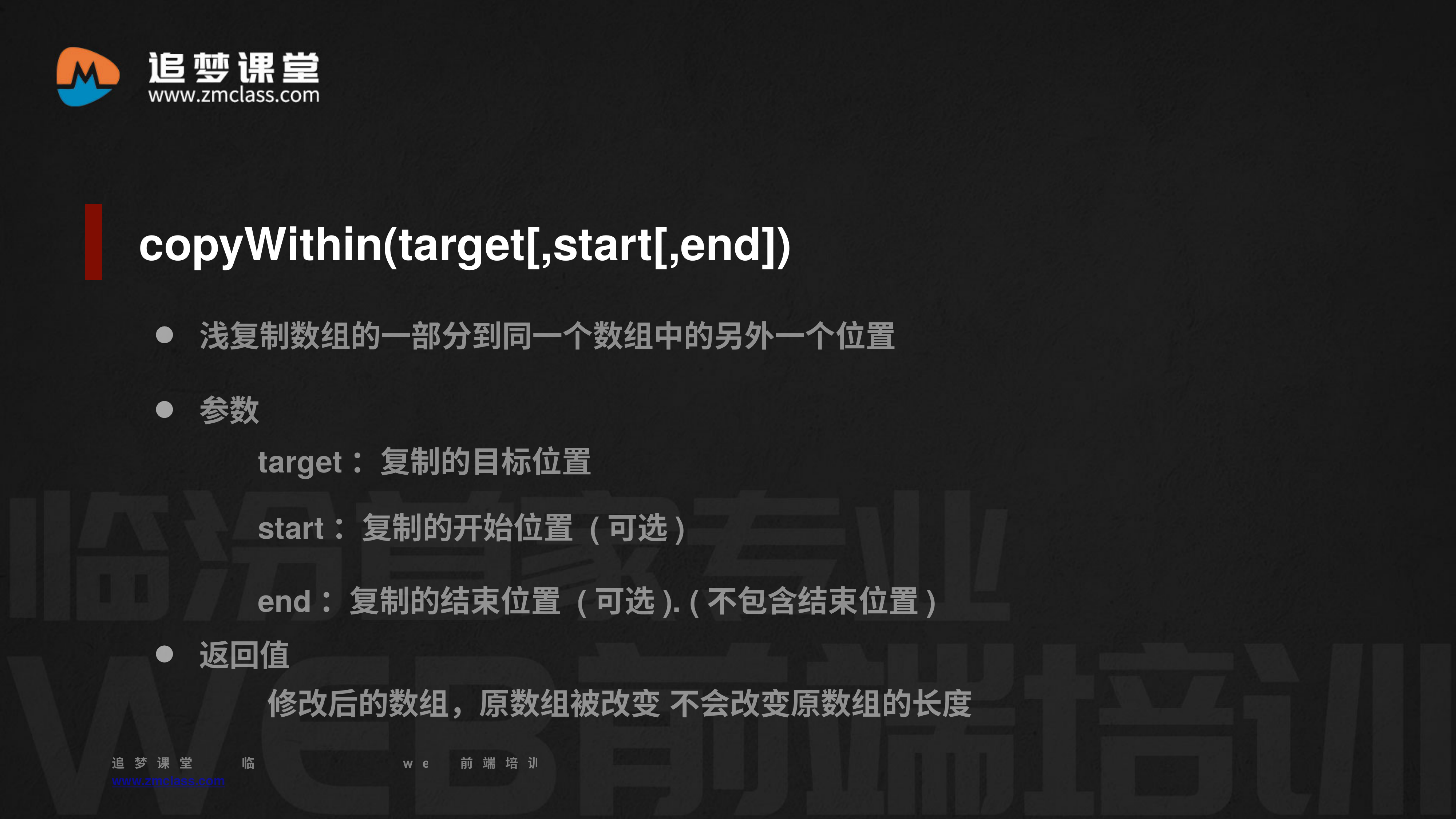

copyWithin(target[,start[,end])
浅复制数组的一部分到同一个数组中的另外一个位置

参数

target：复制的目标位置
start：复制的开始位置 (可选)
end：复制的结束位置 (可选). (不包含结束位置)
返回值

修改后的数组，原数组被改变 不会改变原数组的长度
追梦课堂   临汾首家专业的web前端培训机构                                                          www.zmclass.com
19